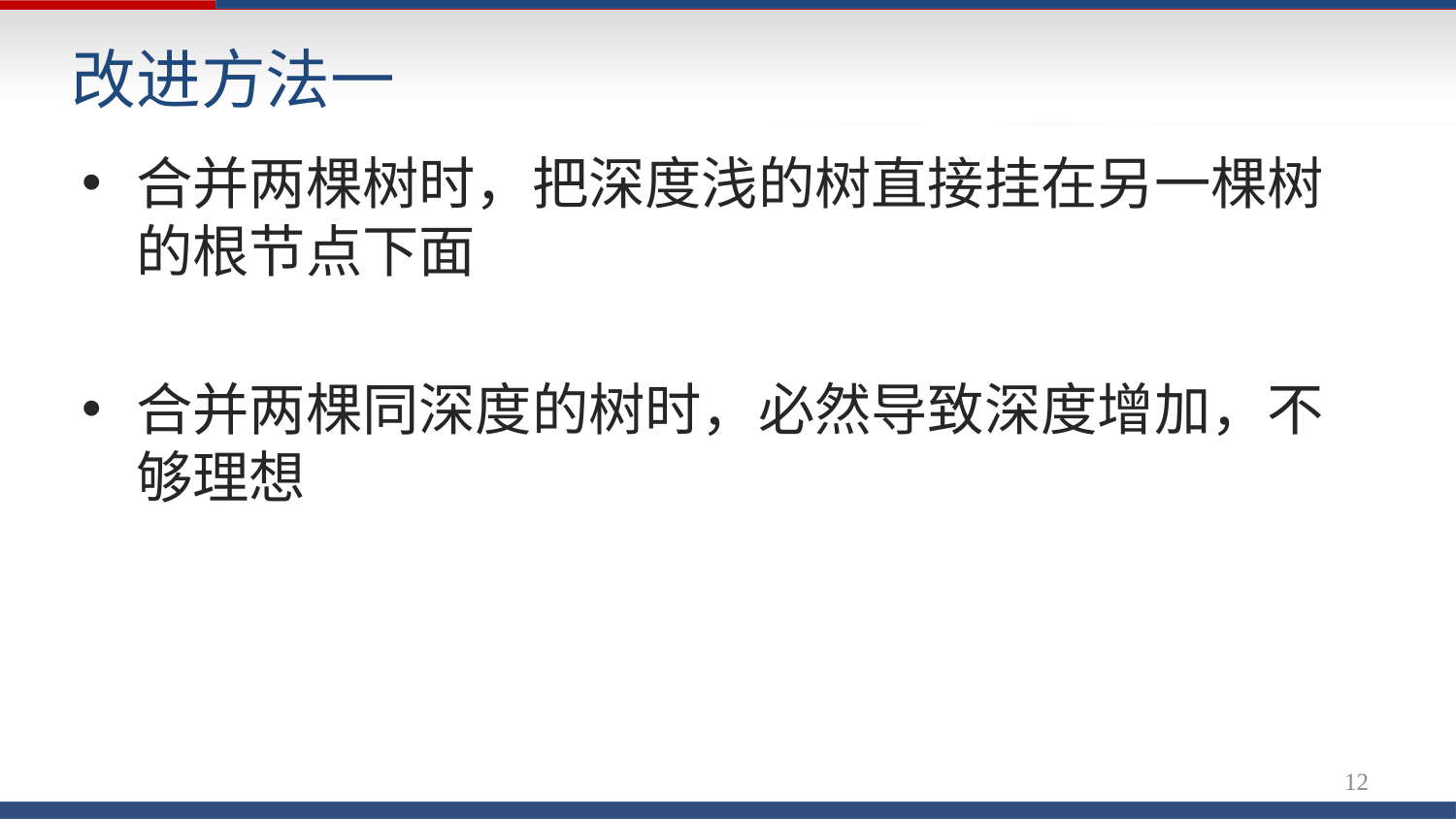

# 改进方法一
合并两棵树时，把深度浅的树直接挂在另一棵树的根节点下面

合并两棵同深度的树时，必然导致深度增加，不够理想
12